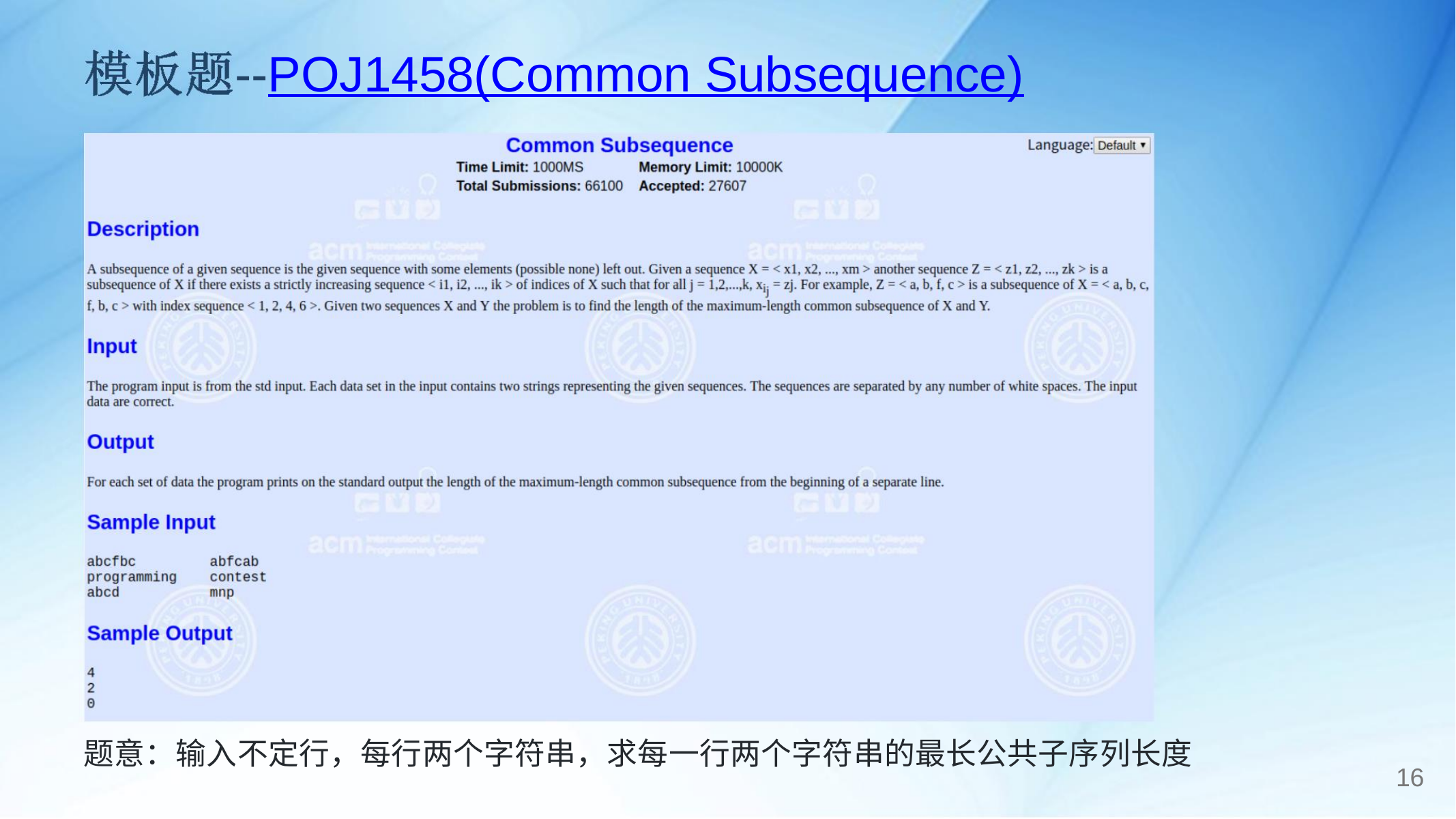

--POJ1458(Common Subsequence)
题意：输入不定行，每行两个字符串，求每一行两个字符串的最长公共子序列长度
16